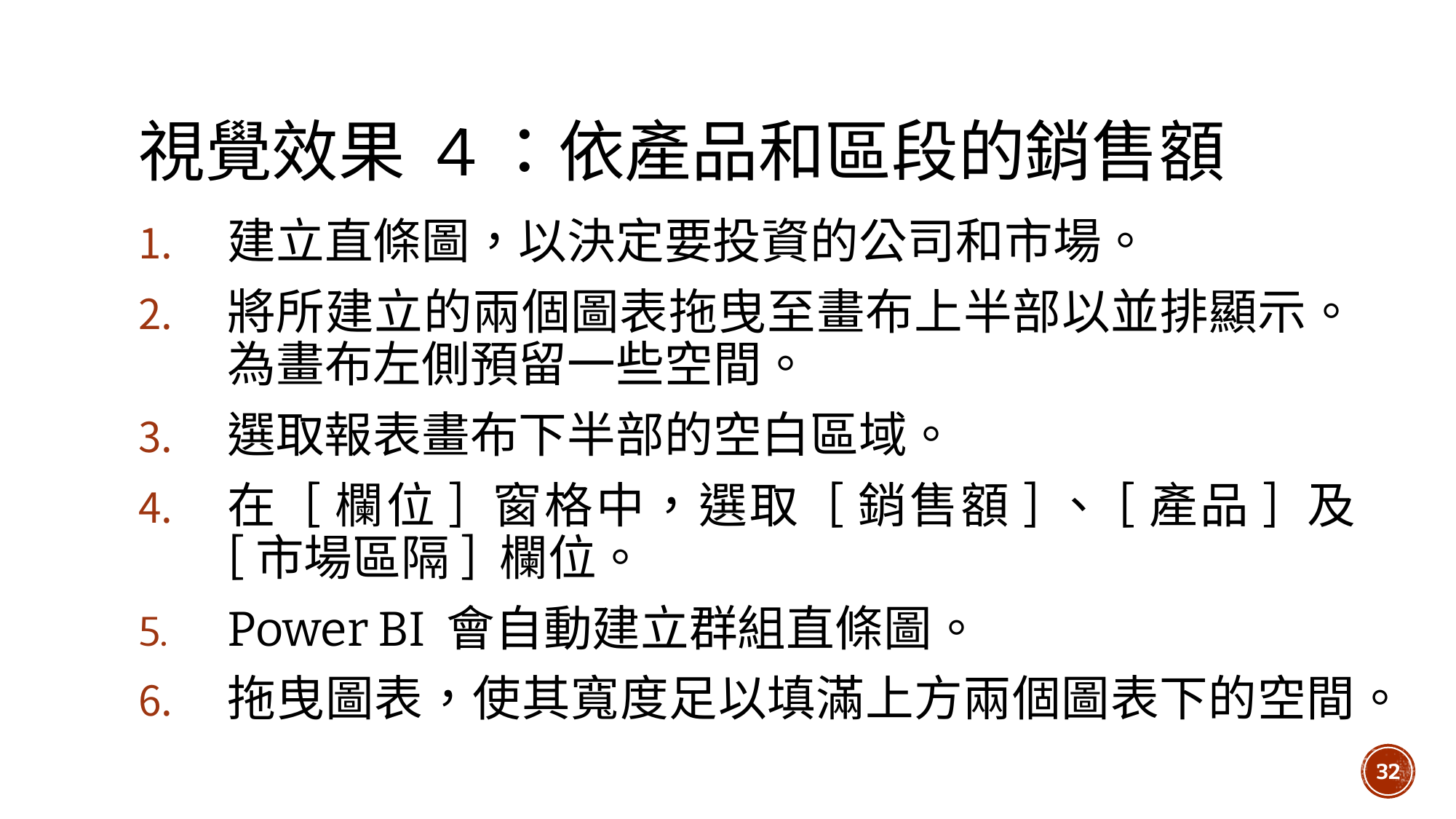

# 視覺效果 4：依產品和區段的銷售額
建立直條圖，以決定要投資的公司和市場。
將所建立的兩個圖表拖曳至畫布上半部以並排顯示。 為畫布左側預留一些空間。
選取報表畫布下半部的空白區域。
在 [欄位] 窗格中，選取 [銷售額]、[產品] 及 [市場區隔] 欄位。
Power BI 會自動建立群組直條圖。
拖曳圖表，使其寬度足以填滿上方兩個圖表下的空間。

32